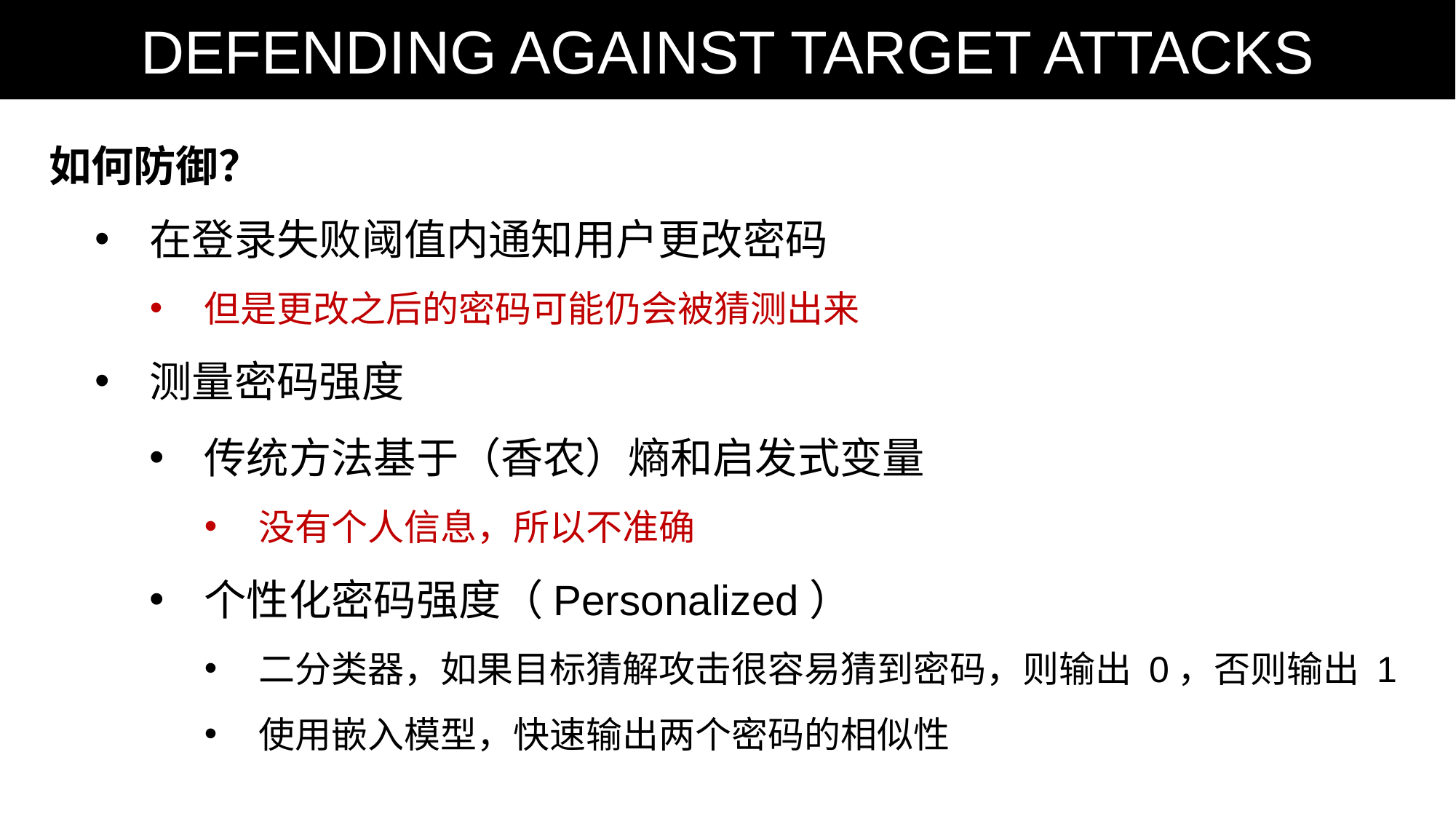

DEFENDING AGAINST TARGET ATTACKS
如何防御？
在登录失败阈值内通知用户更改密码
但是更改之后的密码可能仍会被猜测出来
测量密码强度
传统方法基于（香农）熵和启发式变量
没有个人信息，所以不准确
个性化密码强度（Personalized）
二分类器，如果目标猜解攻击很容易猜到密码，则输出 0，否则输出 1
使用嵌入模型，快速输出两个密码的相似性